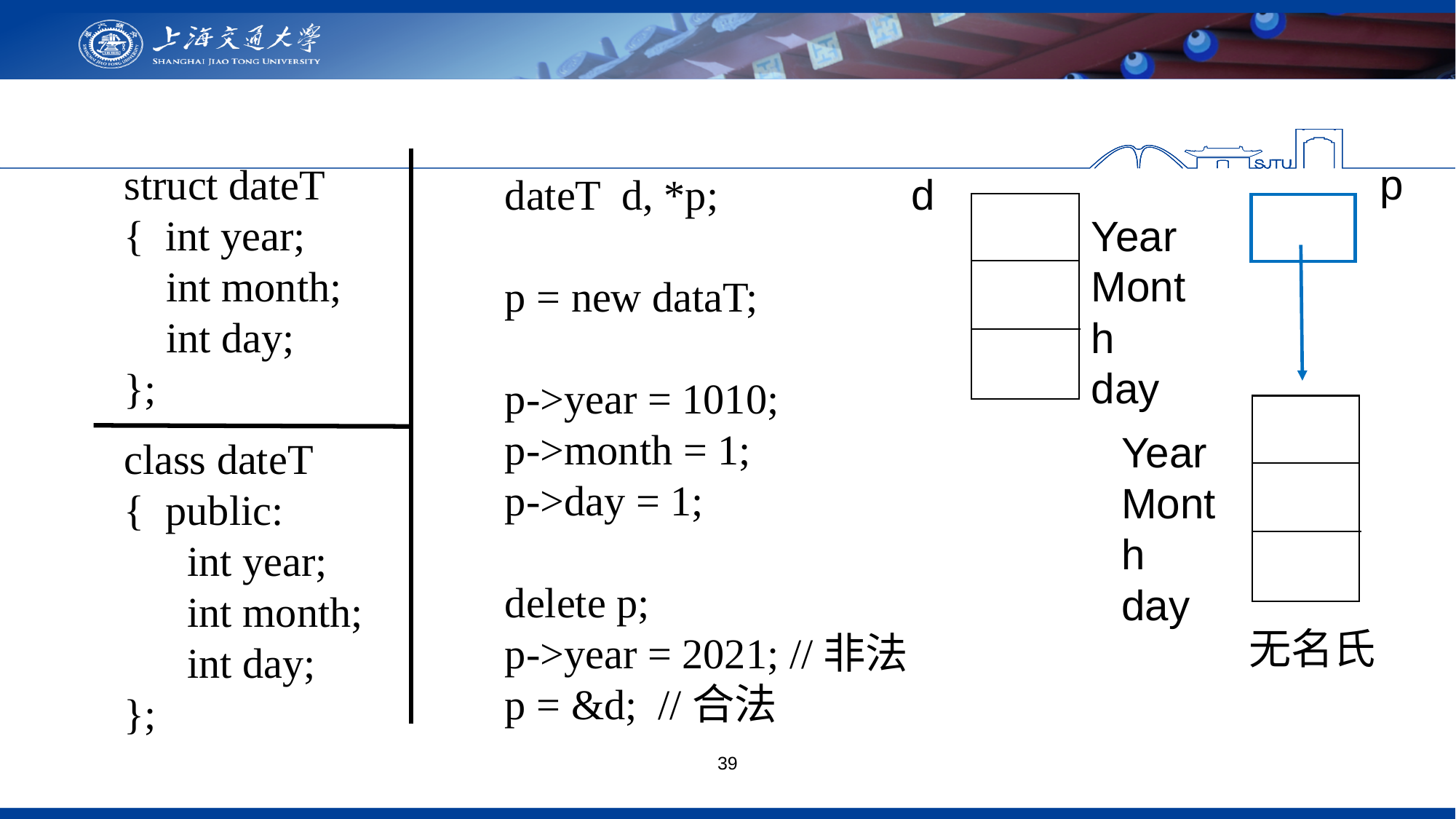

struct dateT
{  int year;
    int month;
    int day;
};
p
    dateT  d, *p;

    p = new dataT;

    p->year = 1010;
    p->month = 1;
    p->day = 1;

    delete p;
    p->year = 2021; //非法
    p = &d;  //合法
d

Year
Month
day

Year
Month
day
class dateT
{  public:
      int year;
      int month;
      int day;
};
无名氏
39